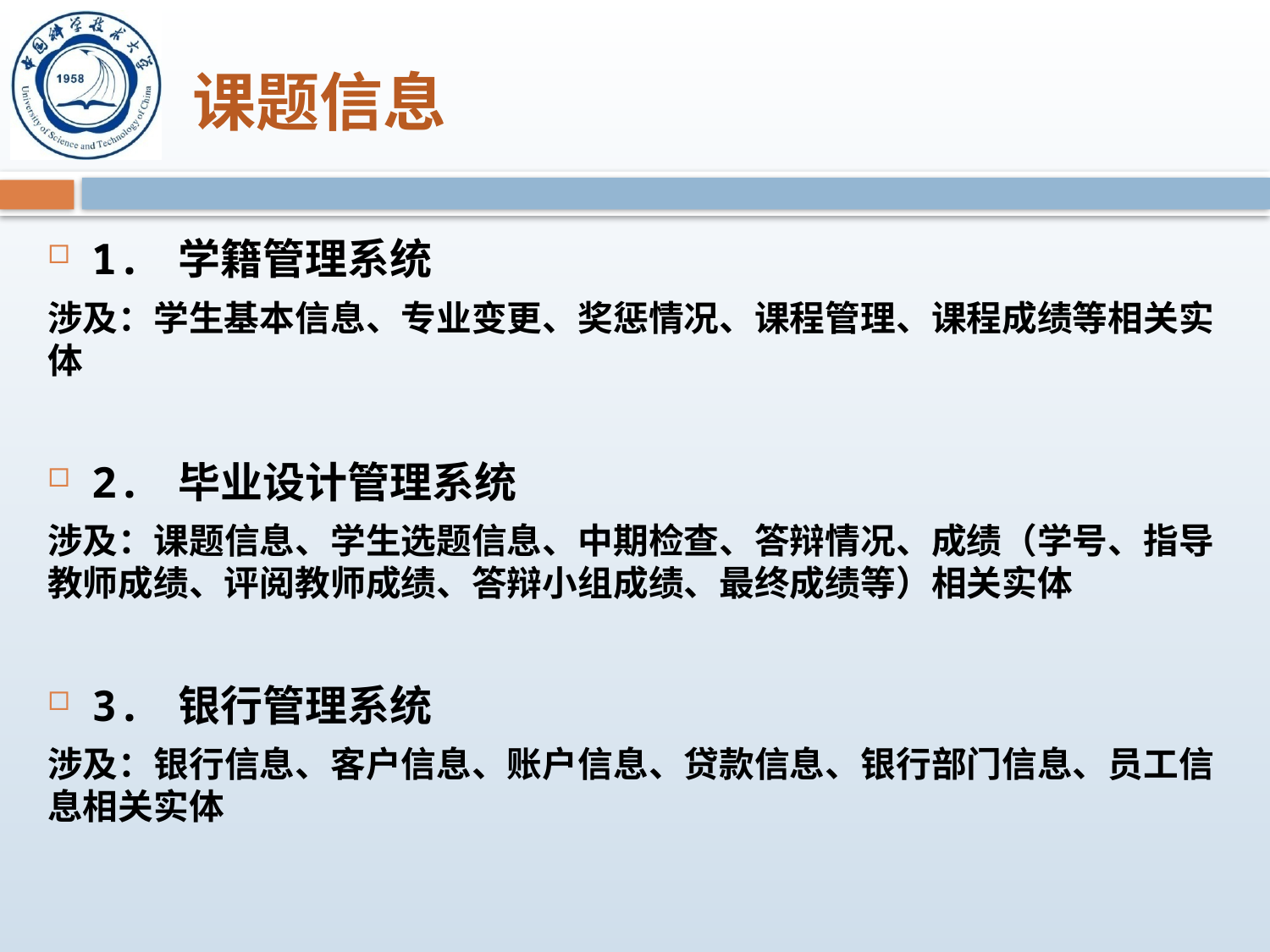

# 课题信息
1. 学籍管理系统
涉及：学生基本信息、专业变更、奖惩情况、课程管理、课程成绩等相关实体

2. 毕业设计管理系统
涉及：课题信息、学生选题信息、中期检查、答辩情况、成绩（学号、指导教师成绩、评阅教师成绩、答辩小组成绩、最终成绩等）相关实体

3. 银行管理系统
涉及：银行信息、客户信息、账户信息、贷款信息、银行部门信息、员工信息相关实体